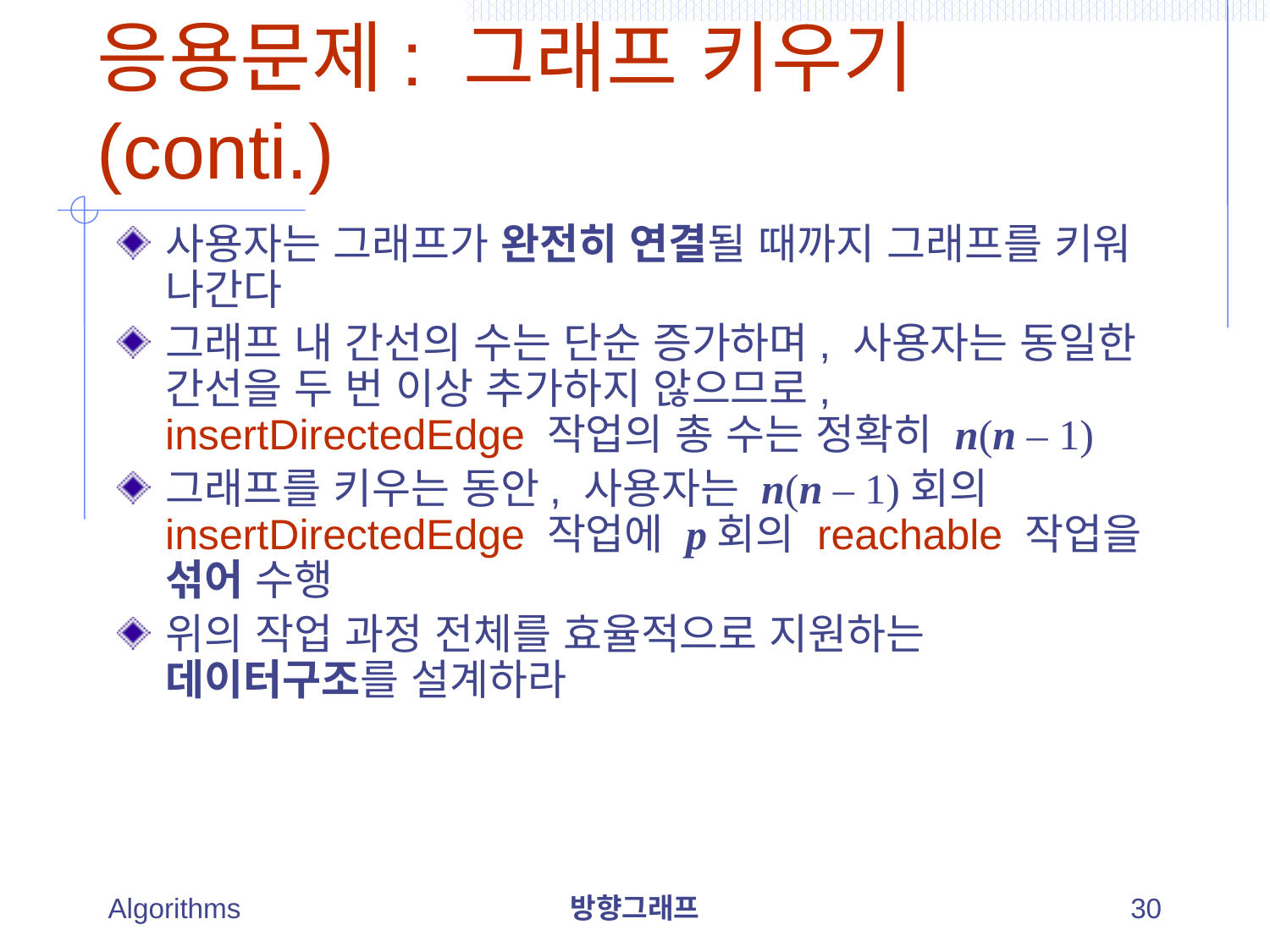

# 응용문제: 그래프 키우기 (conti.)
사용자는 그래프가 완전히 연결될 때까지 그래프를 키워 나간다
그래프 내 간선의 수는 단순 증가하며, 사용자는 동일한 간선을 두 번 이상 추가하지 않으므로, insertDirectedEdge 작업의 총 수는 정확히 n(n – 1)
그래프를 키우는 동안, 사용자는 n(n – 1)회의 insertDirectedEdge 작업에 p회의 reachable 작업을 섞어 수행
위의 작업 과정 전체를 효율적으로 지원하는 데이터구조를 설계하라
Algorithms
방향그래프
30